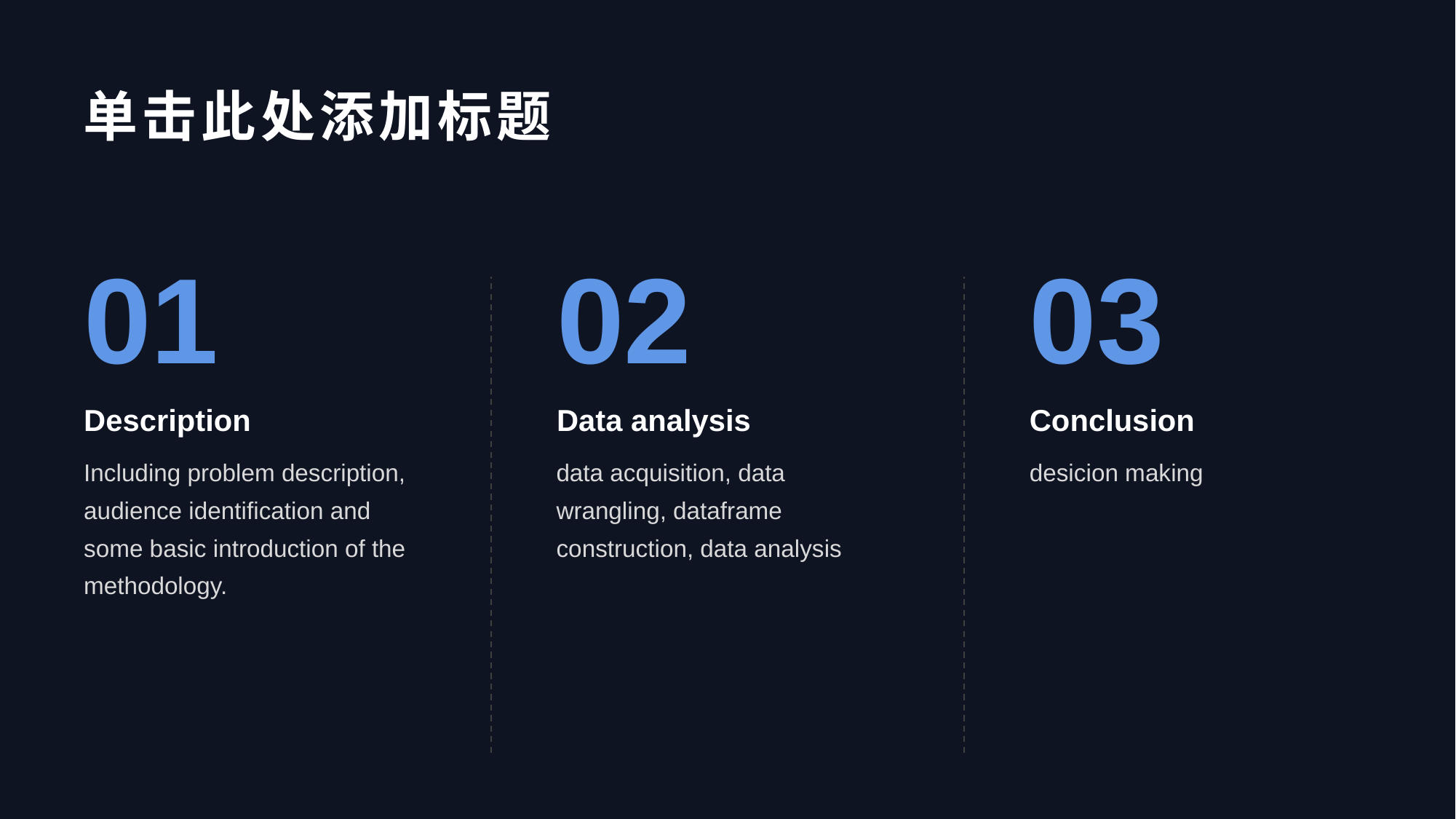

单击此处添加标题
01
02
03
Description
Data analysis
Conclusion
Including problem description, audience identification and some basic introduction of the methodology.
data acquisition, data wrangling, dataframe construction, data analysis
desicion making